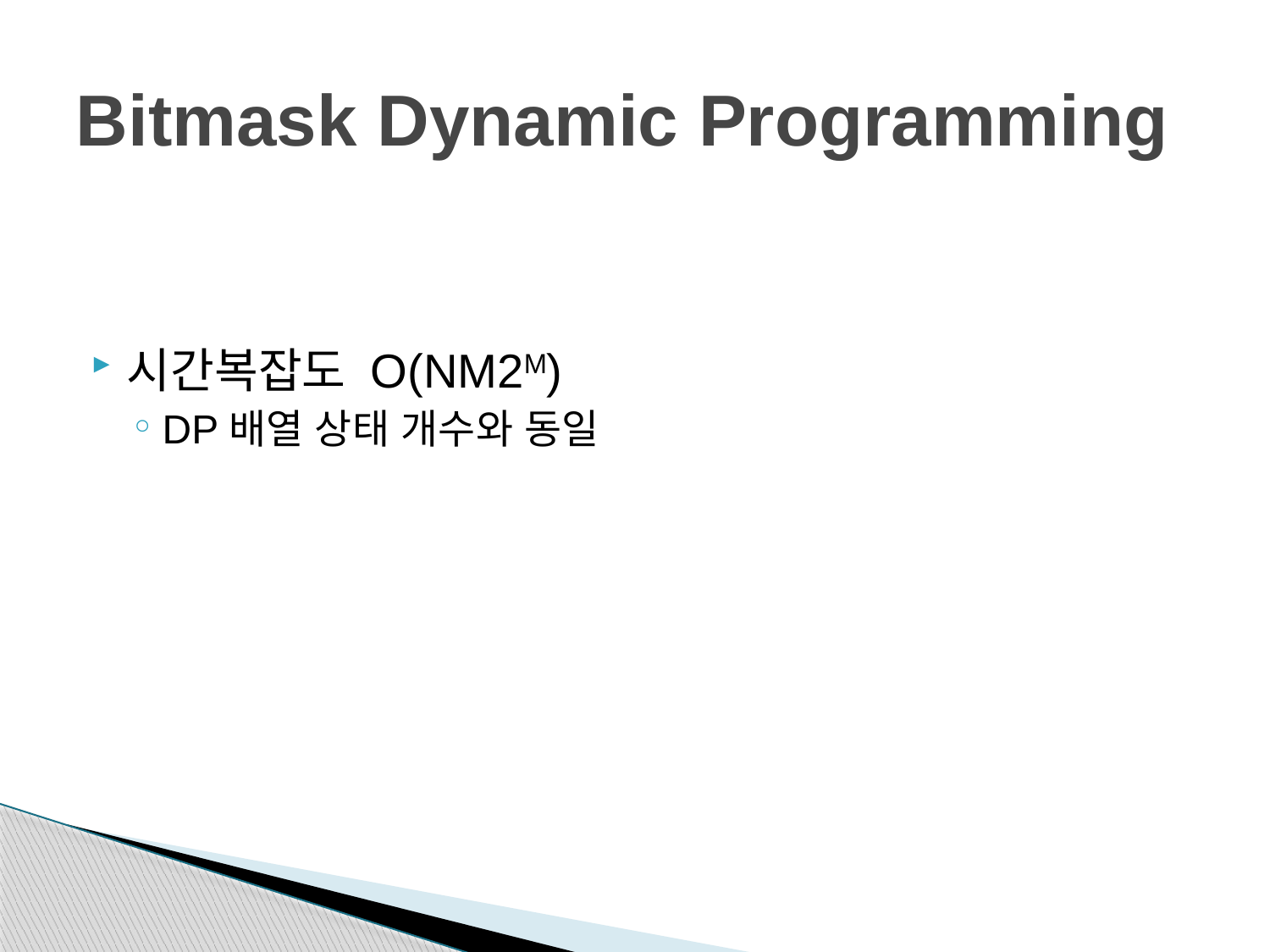

# Bitmask Dynamic Programming

시간복잡도 O(NM2M)
DP배열 상태 개수와 동일